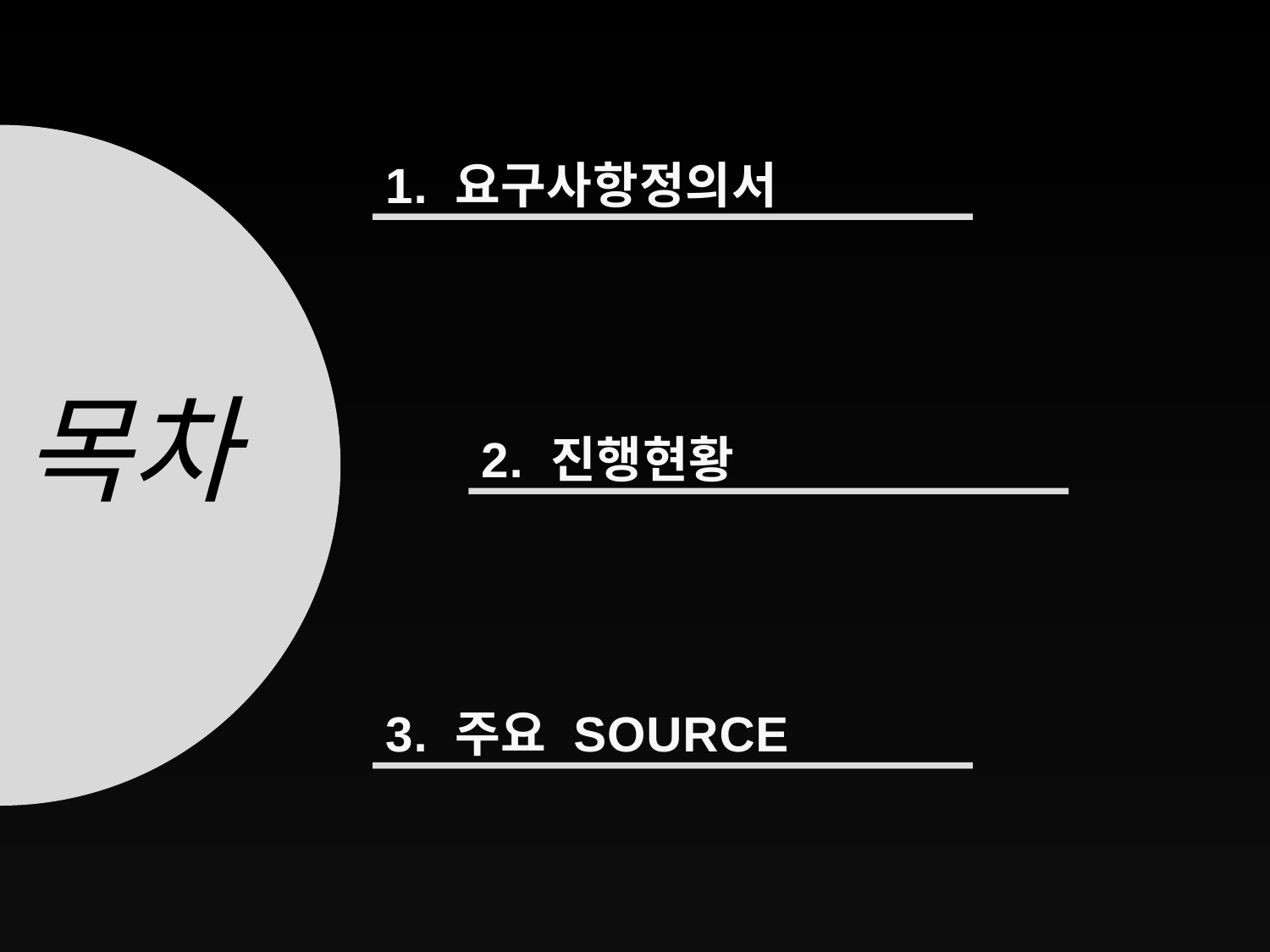

1. 요구사항정의서

목차
2. 진행현황

3. 주요 SOURCE